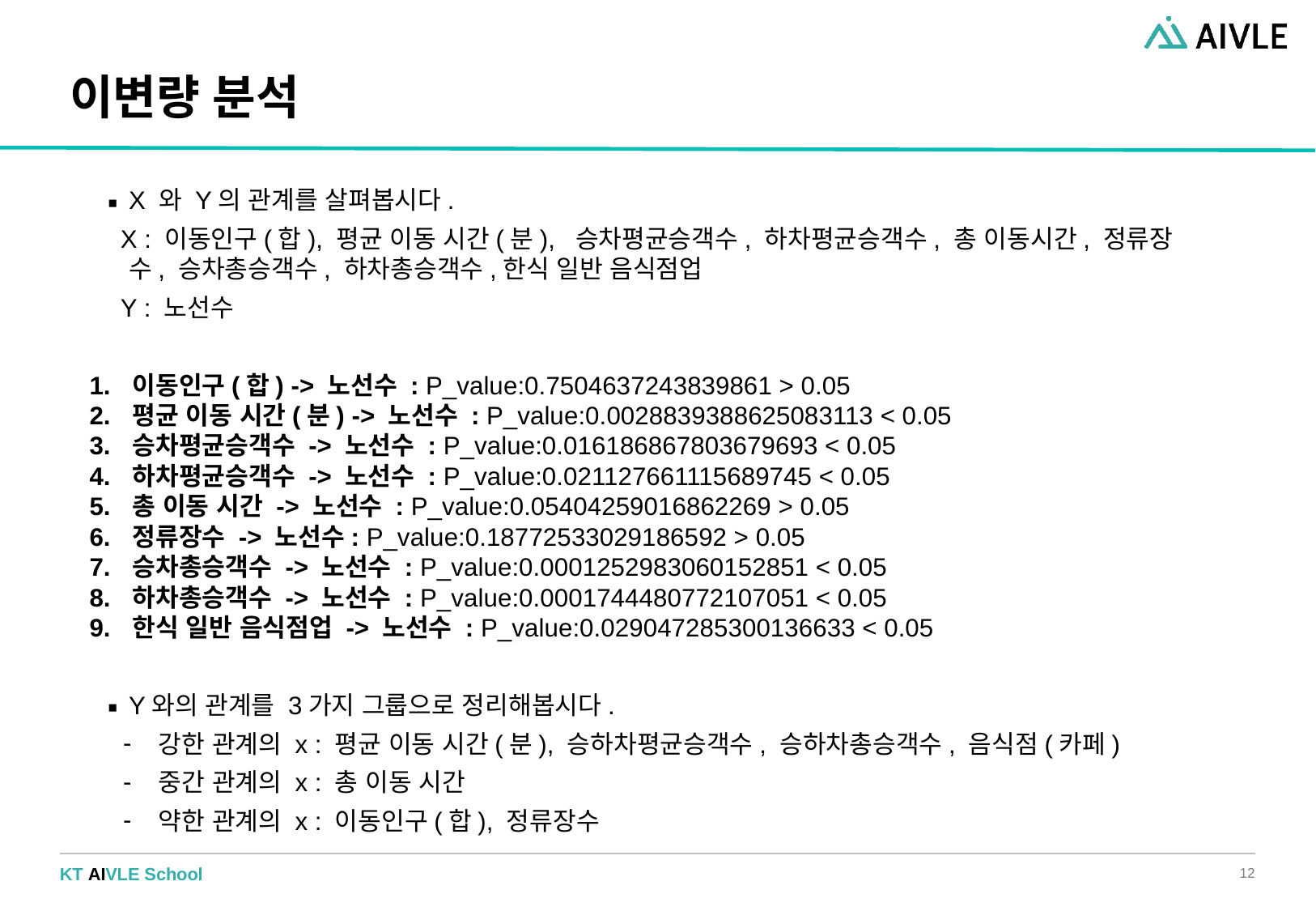

# 이변량 분석

X 와 Y의 관계를 살펴봅시다.
X : 이동인구(합), 평균 이동 시간(분),  승차평균승객수, 하차평균승객수, 총 이동시간, 정류장수, 승차총승객수, 하차총승객수,한식 일반 음식점업
Y : 노선수

이동인구(합) -> 노선수 : P_value:0.7504637243839861 > 0.05
평균 이동 시간(분) -> 노선수 : P_value:0.0028839388625083113 < 0.05
승차평균승객수 -> 노선수 : P_value:0.016186867803679693 < 0.05
하차평균승객수 -> 노선수 : P_value:0.021127661115689745 < 0.05
총 이동 시간 -> 노선수 : P_value:0.05404259016862269 > 0.05
정류장수 -> 노선수: P_value:0.18772533029186592 > 0.05
승차총승객수 -> 노선수 : P_value:0.0001252983060152851 < 0.05
하차총승객수 -> 노선수 : P_value:0.0001744480772107051 < 0.05
한식 일반 음식점업 -> 노선수 : P_value:0.029047285300136633 < 0.05

Y와의 관계를 3가지 그룹으로 정리해봅시다.
강한 관계의 x : 평균 이동 시간(분), 승하차평균승객수, 승하차총승객수, 음식점(카페)
중간 관계의 x : 총 이동 시간
약한 관계의 x : 이동인구(합), 정류장수